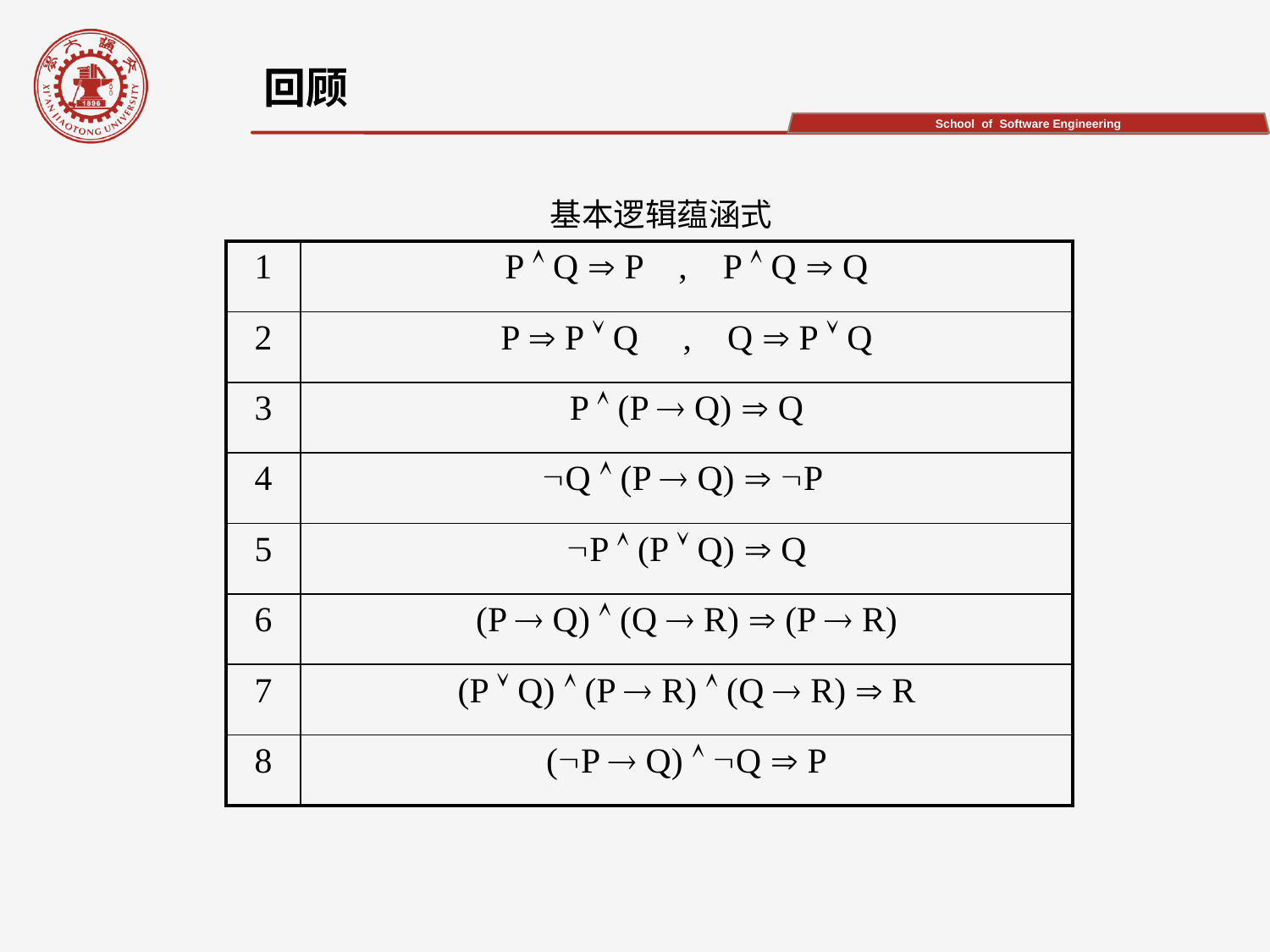

回顾
基本逻辑蕴涵式

| 1 | P ∧ Q ⇒ P , P ∧ Q ⇒ Q |
| --- | --- |
| 2 | P ⇒ P ∨ Q , Q ⇒ P ∨ Q |
| 3 | P ∧ (P → Q) ⇒ Q |
| 4 | ¬Q ∧ (P → Q) ⇒ ¬P |
| 5 | ¬P ∧ (P ∨ Q) ⇒ Q |
| 6 | (P → Q) ∧ (Q → R) ⇒ (P → R) |
| 7 | (P ∨ Q) ∧ (P → R) ∧ (Q → R) ⇒ R |
| 8 | (¬P → Q) ∧ ¬Q ⇒ P |